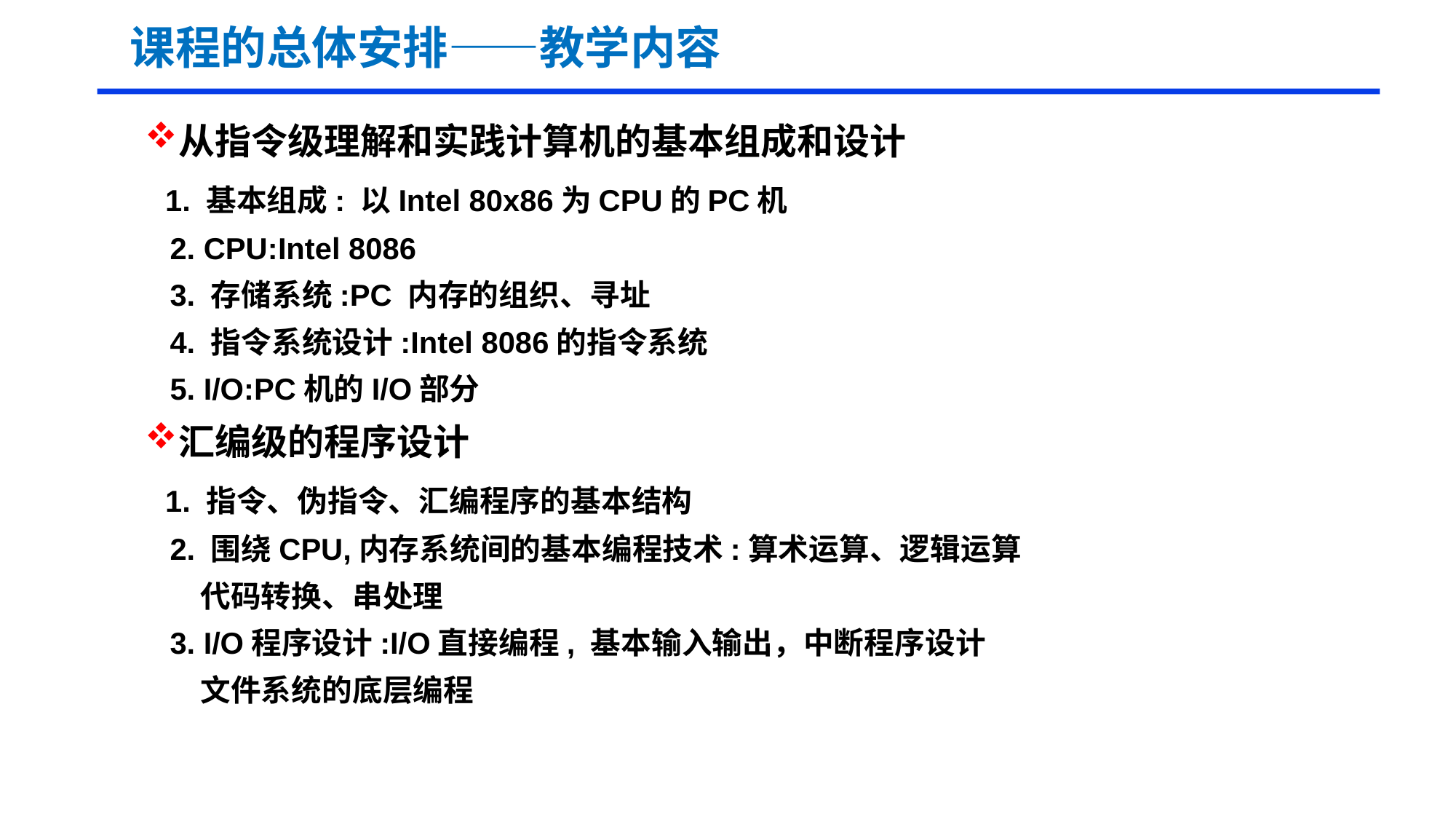

# 课程的总体安排——教学内容
从指令级理解和实践计算机的基本组成和设计
  1. 基本组成: 以Intel 80x86为CPU的PC机
   2. CPU:Intel 8086
   3. 存储系统:PC 内存的组织、寻址
   4. 指令系统设计:Intel 8086的指令系统
   5. I/O:PC机的I/O部分
汇编级的程序设计
  1. 指令、伪指令、汇编程序的基本结构
   2. 围绕CPU,内存系统间的基本编程技术:算术运算、逻辑运算
       代码转换、串处理
   3. I/O程序设计:I/O直接编程, 基本输入输出，中断程序设计
       文件系统的底层编程